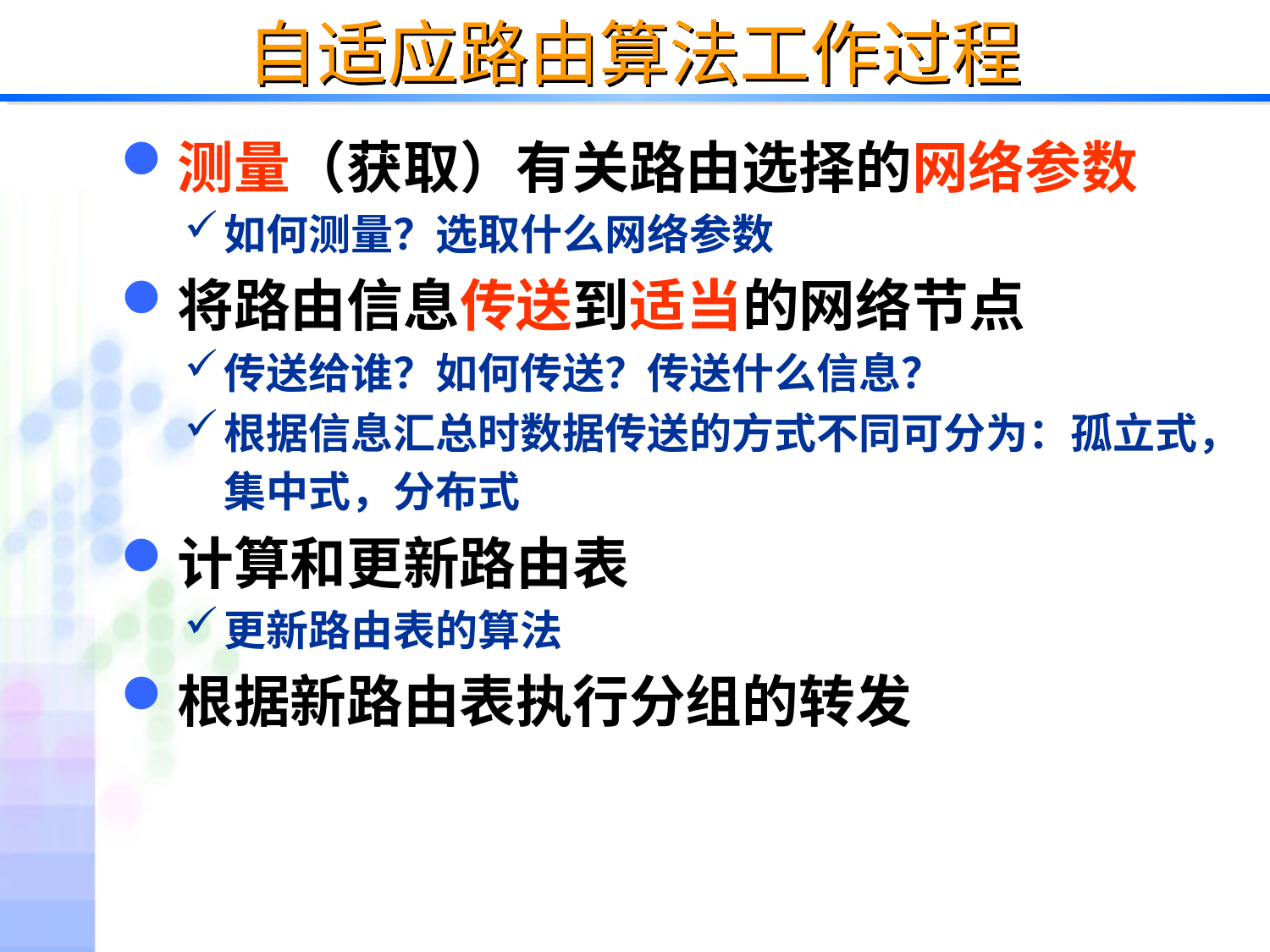

# 自适应路由算法工作过程
测量（获取）有关路由选择的网络参数
如何测量？选取什么网络参数
将路由信息传送到适当的网络节点
传送给谁？如何传送？传送什么信息？
根据信息汇总时数据传送的方式不同可分为：孤立式，集中式，分布式
计算和更新路由表
更新路由表的算法
根据新路由表执行分组的转发